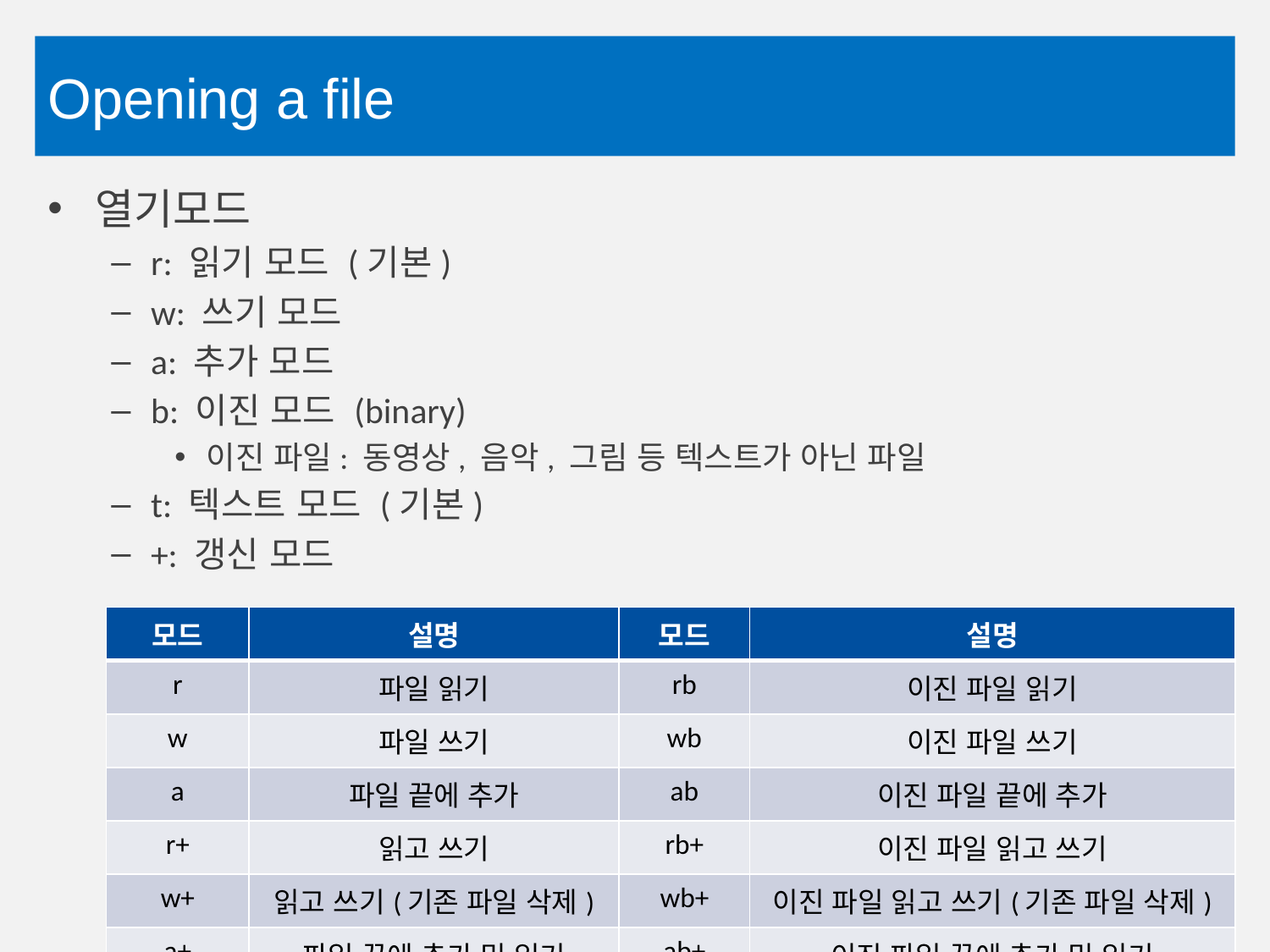

# Opening a file
열기모드
r: 읽기 모드 (기본)
w: 쓰기 모드
a: 추가 모드
b: 이진 모드 (binary)
이진 파일: 동영상, 음악, 그림 등 텍스트가 아닌 파일
t: 텍스트 모드 (기본)
+: 갱신 모드
| 모드 | 설명 | 모드 | 설명 |
| --- | --- | --- | --- |
| r | 파일 읽기 | rb | 이진 파일 읽기 |
| w | 파일 쓰기 | wb | 이진 파일 쓰기 |
| a | 파일 끝에 추가 | ab | 이진 파일 끝에 추가 |
| r+ | 읽고 쓰기 | rb+ | 이진 파일 읽고 쓰기 |
| w+ | 읽고 쓰기(기존 파일 삭제) | wb+ | 이진 파일 읽고 쓰기(기존 파일 삭제) |
| a+ | 파일 끝에 추가 및 읽기 | ab+ | 이진 파일 끝에 추가 및 읽기 |
국민대학교 컴퓨터공학부